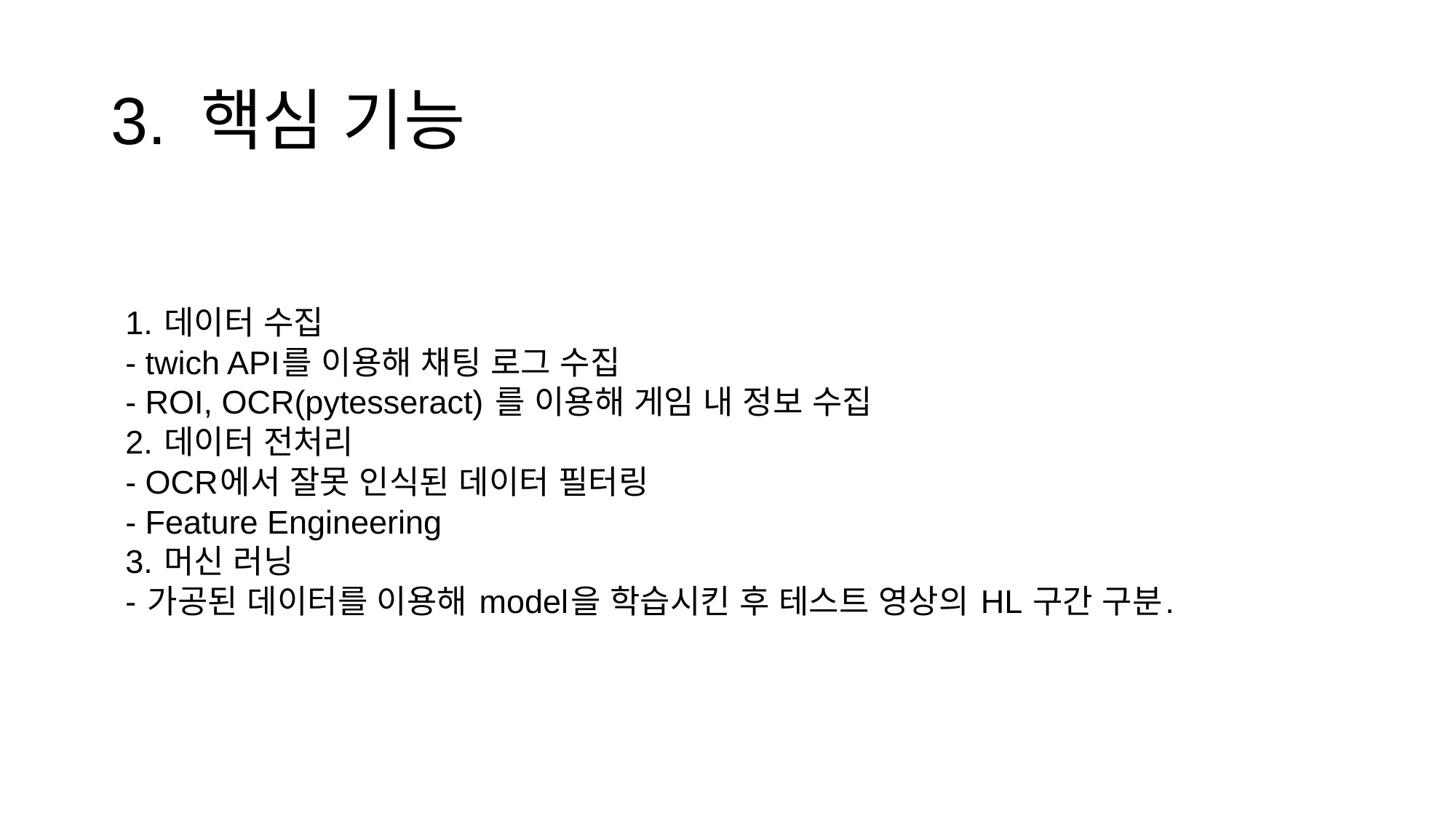

# 3. 핵심 기능
1. 데이터 수집
- twich API를 이용해 채팅 로그 수집
- ROI, OCR(pytesseract) 를 이용해 게임 내 정보 수집
2. 데이터 전처리
- OCR에서 잘못 인식된 데이터 필터링
- Feature Engineering
3. 머신 러닝
- 가공된 데이터를 이용해 model을 학습시킨 후 테스트 영상의 HL 구간 구분.